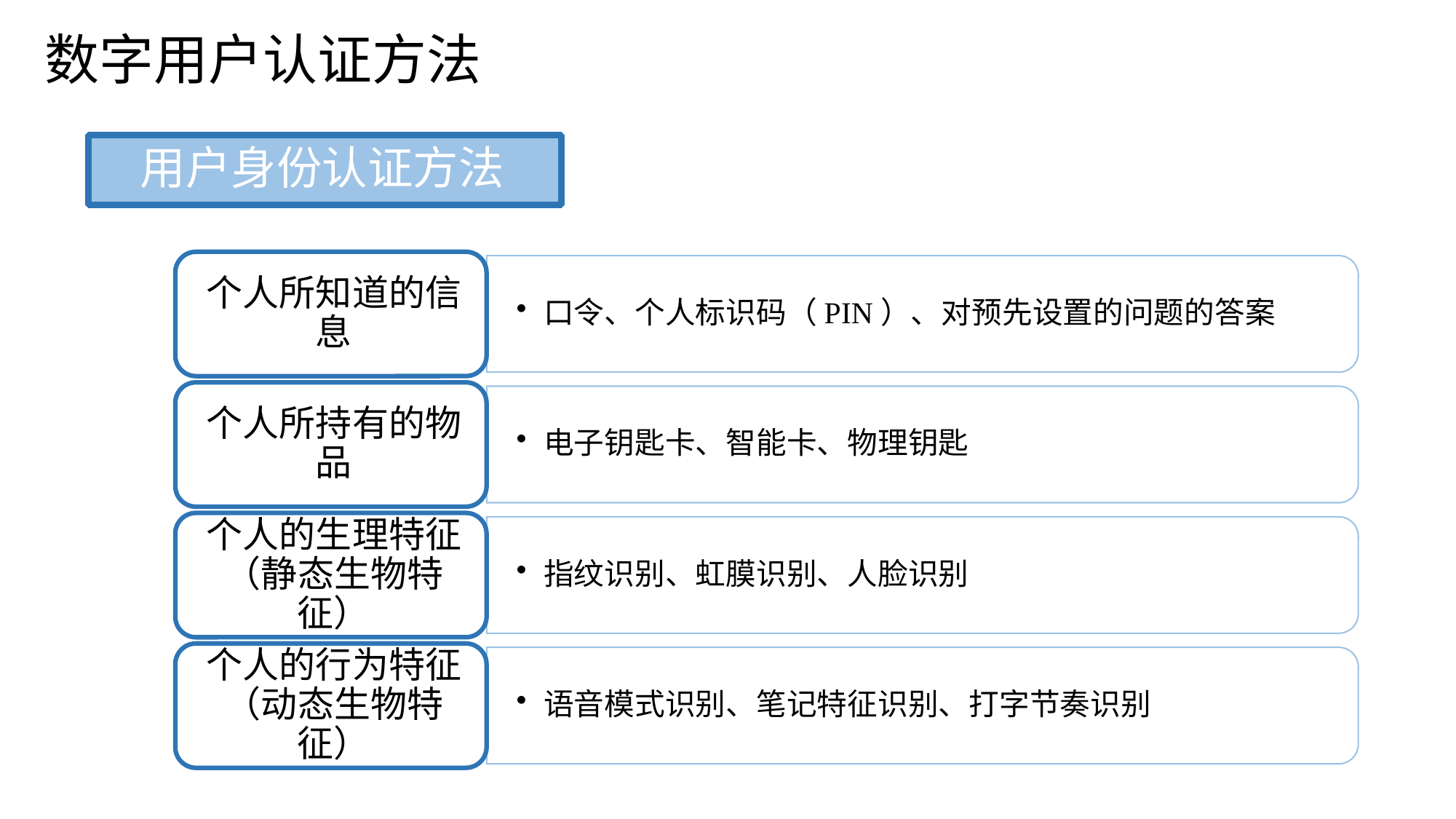

数字用户认证方法
用户身份认证方法
口令、个人标识码（PIN）、对预先设置的问题的答案
个人所知道的信息
电子钥匙卡、智能卡、物理钥匙
个人所持有的物品
指纹识别、虹膜识别、人脸识别
个人的生理特征（静态生物特征）
语音模式识别、笔记特征识别、打字节奏识别
个人的行为特征（动态生物特征）